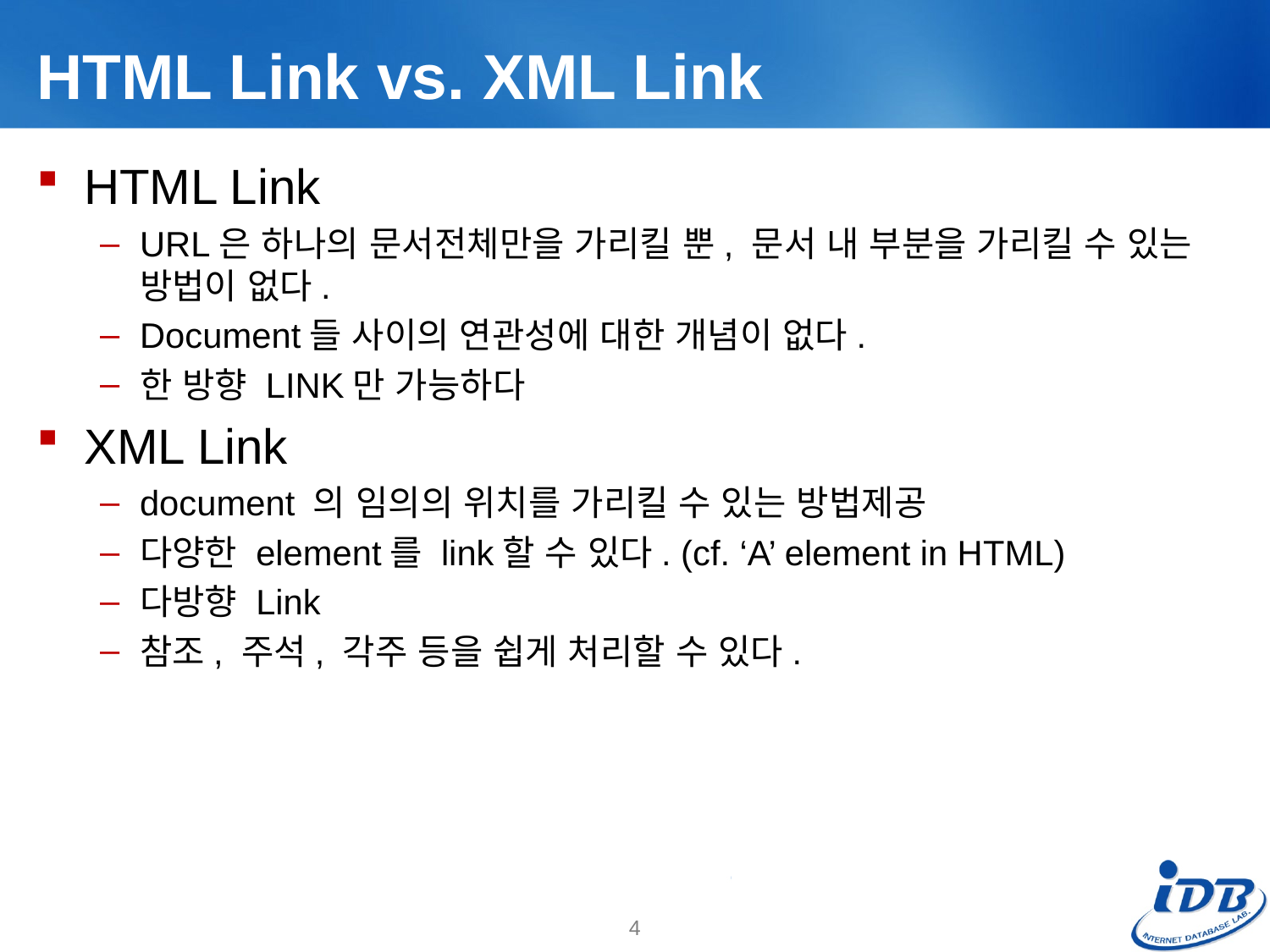

# HTML Link vs. XML Link
HTML Link
URL은 하나의 문서전체만을 가리킬 뿐, 문서 내 부분을 가리킬 수 있는 방법이 없다.
Document들 사이의 연관성에 대한 개념이 없다.
한 방향 LINK만 가능하다
XML Link
document 의 임의의 위치를 가리킬 수 있는 방법제공
다양한 element를 link할 수 있다. (cf. ‘A’ element in HTML)
다방향 Link
참조, 주석, 각주 등을 쉽게 처리할 수 있다.

4